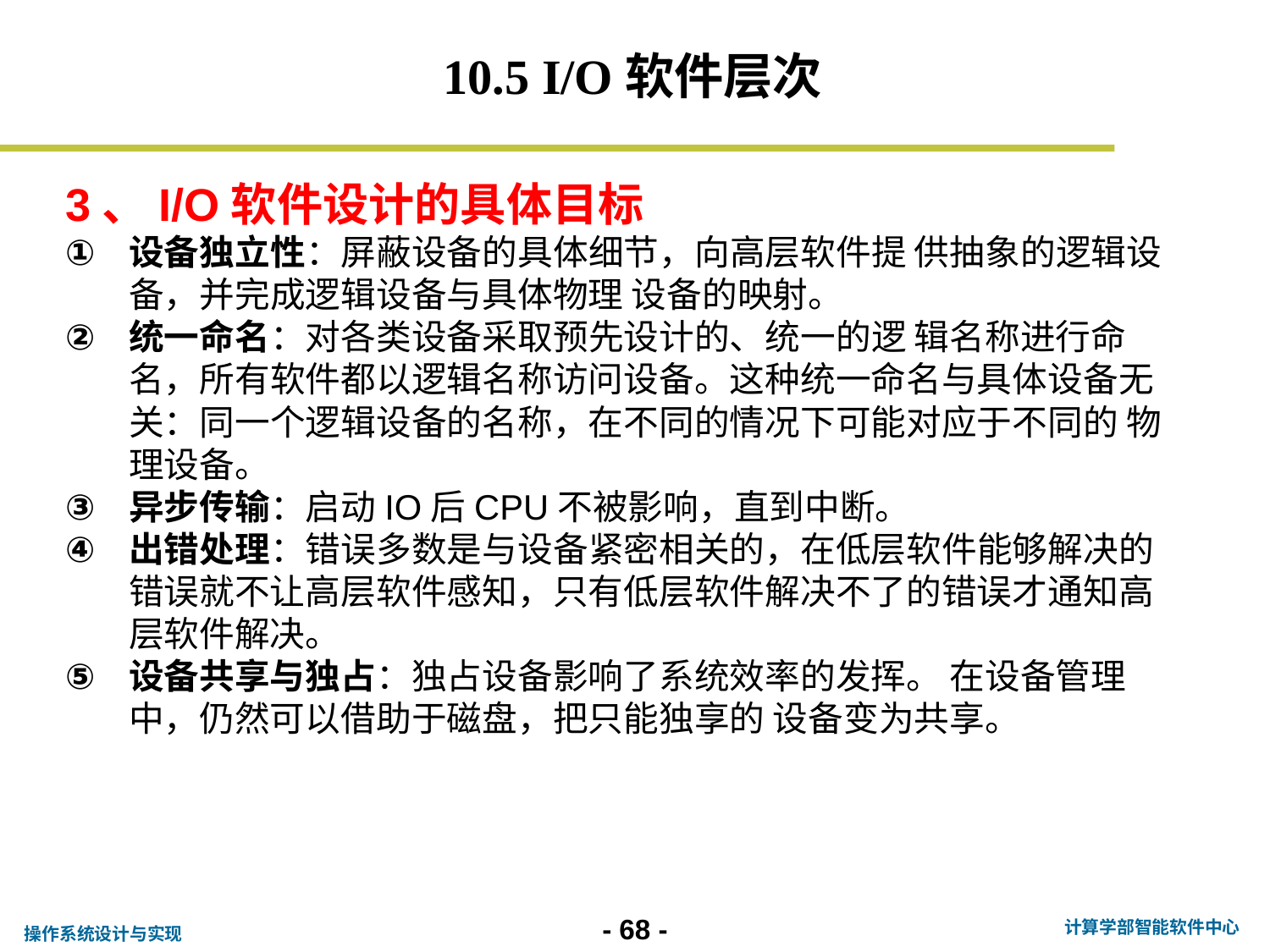

10.5 I/O软件层次
3、I/O软件设计的具体目标
设备独立性：屏蔽设备的具体细节，向高层软件提 供抽象的逻辑设备，并完成逻辑设备与具体物理 设备的映射。
统一命名：对各类设备采取预先设计的、统一的逻 辑名称进行命名，所有软件都以逻辑名称访问设备。这种统一命名与具体设备无关：同一个逻辑设备的名称，在不同的情况下可能对应于不同的 物理设备。
异步传输：启动IO后CPU不被影响，直到中断。
出错处理：错误多数是与设备紧密相关的，在低层软件能够解决的错误就不让高层软件感知，只有低层软件解决不了的错误才通知高层软件解决。
设备共享与独占：独占设备影响了系统效率的发挥。 在设备管理中，仍然可以借助于磁盘，把只能独享的 设备变为共享。